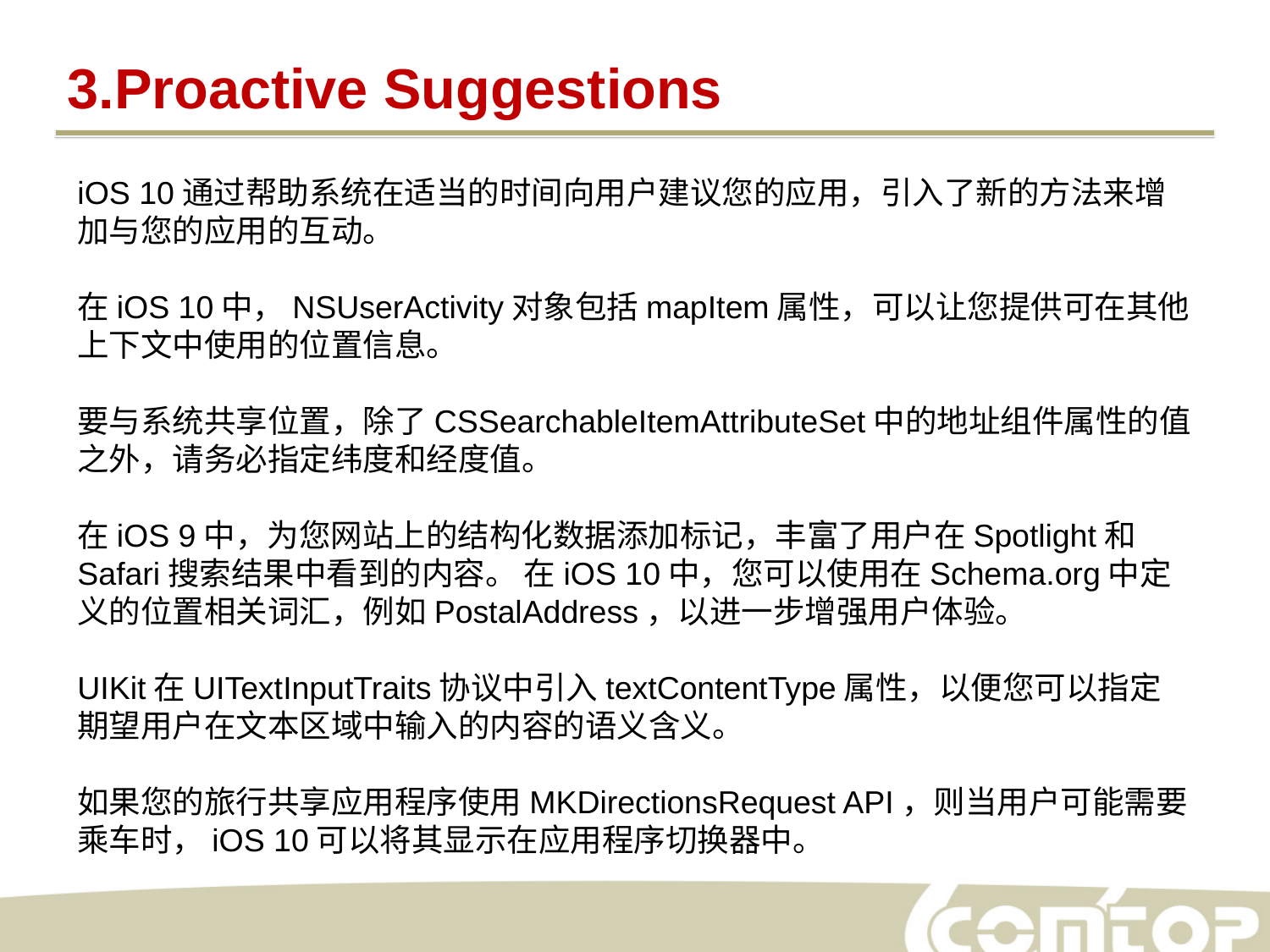

3.Proactive Suggestions

iOS 10通过帮助系统在适当的时间向用户建议您的应用，引入了新的方法来增加与您的应用的互动。

在iOS 10中，NSUserActivity对象包括mapItem属性，可以让您提供可在其他上下文中使用的位置信息。

要与系统共享位置，除了CSSearchableItemAttributeSet中的地址组件属性的值之外，请务必指定纬度和经度值。

在iOS 9中，为您网站上的结构化数据添加标记，丰富了用户在Spotlight和Safari搜索结果中看到的内容。 在iOS 10中，您可以使用在Schema.org中定义的位置相关词汇，例如PostalAddress，以进一步增强用户体验。

UIKit在UITextInputTraits协议中引入textContentType属性，以便您可以指定期望用户在文本区域中输入的内容的语义含义。

如果您的旅行共享应用程序使用MKDirectionsRequest API，则当用户可能需要乘车时，iOS 10可以将其显示在应用程序切换器中。